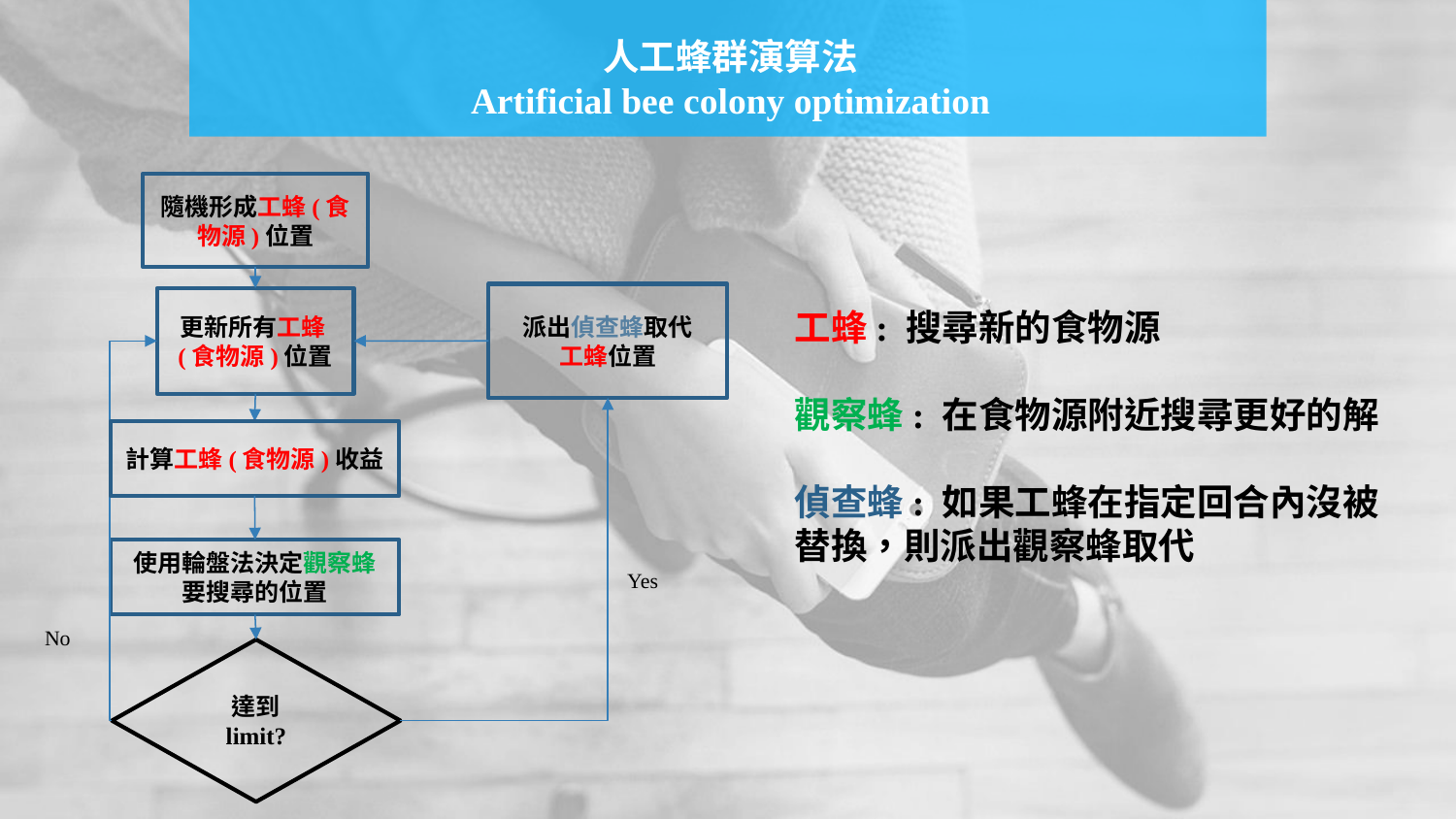

# 人工蜂群演算法 Artificial bee colony optimization
隨機形成工蜂(食物源)位置
派出偵查蜂取代
工蜂位置
更新所有工蜂(食物源)位置
計算工蜂(食物源)收益
使用輪盤法決定觀察蜂要搜尋的位置
Yes
No
達到 limit?
工蜂: 搜尋新的食物源

觀察蜂: 在食物源附近搜尋更好的解

偵查蜂: 如果工蜂在指定回合內沒被替換，則派出觀察蜂取代